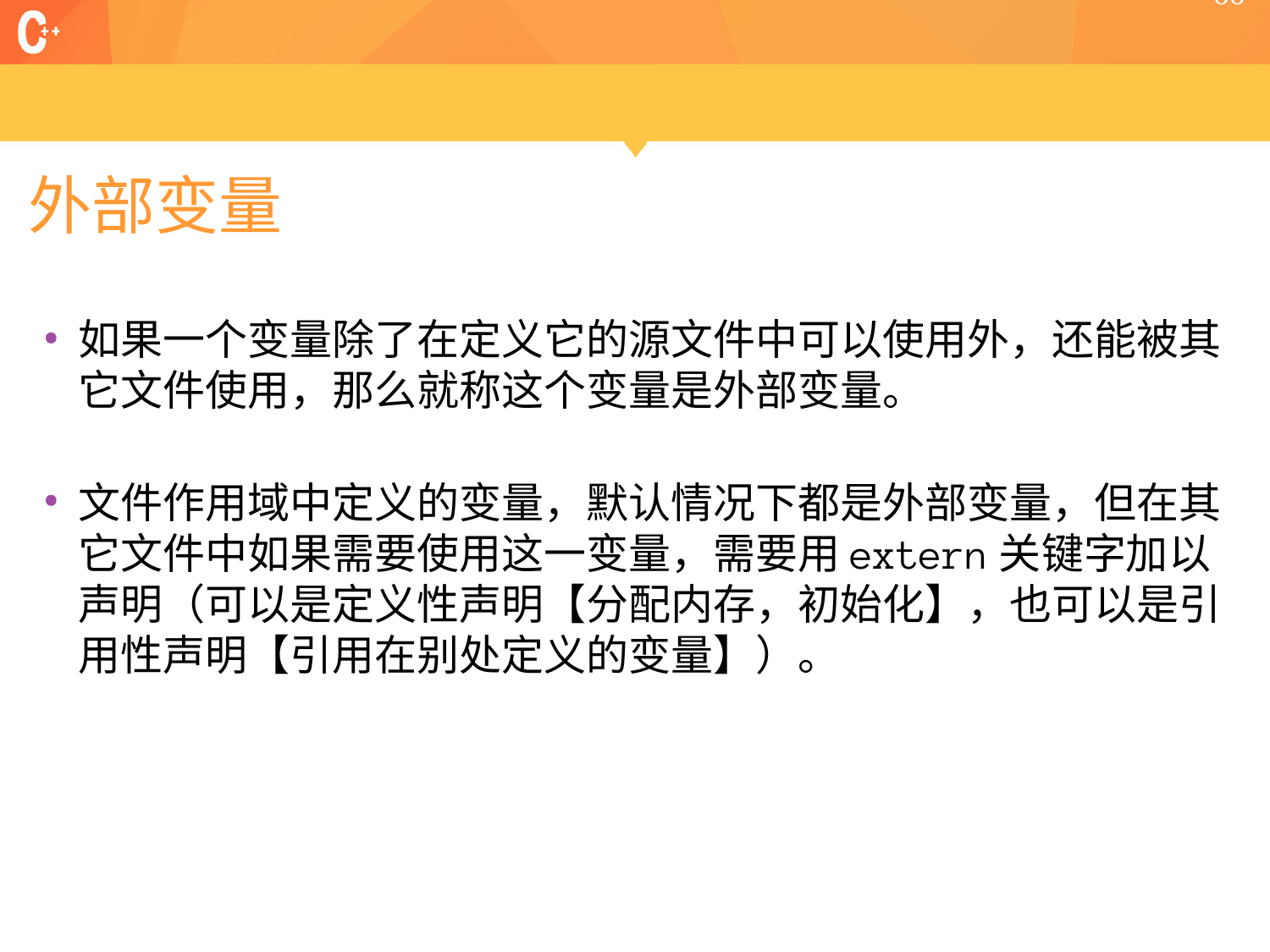

66
# 外部变量
如果一个变量除了在定义它的源文件中可以使用外，还能被其它文件使用，那么就称这个变量是外部变量。

文件作用域中定义的变量，默认情况下都是外部变量，但在其它文件中如果需要使用这一变量，需要用extern关键字加以声明（可以是定义性声明【分配内存，初始化】，也可以是引用性声明【引用在别处定义的变量】）。